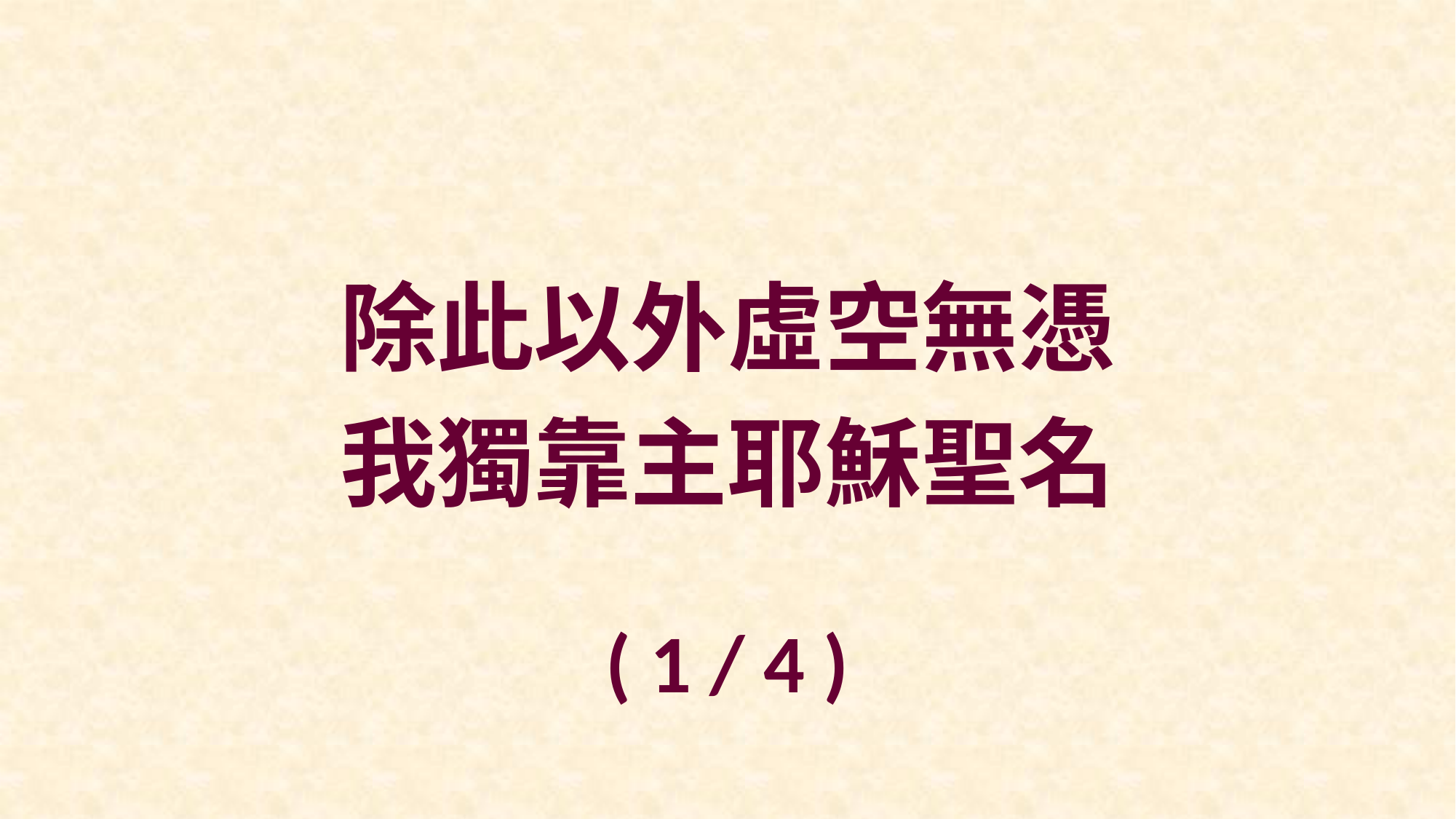

除此以外虛空無憑
我獨靠主耶穌聖名
( 1 / 4 )